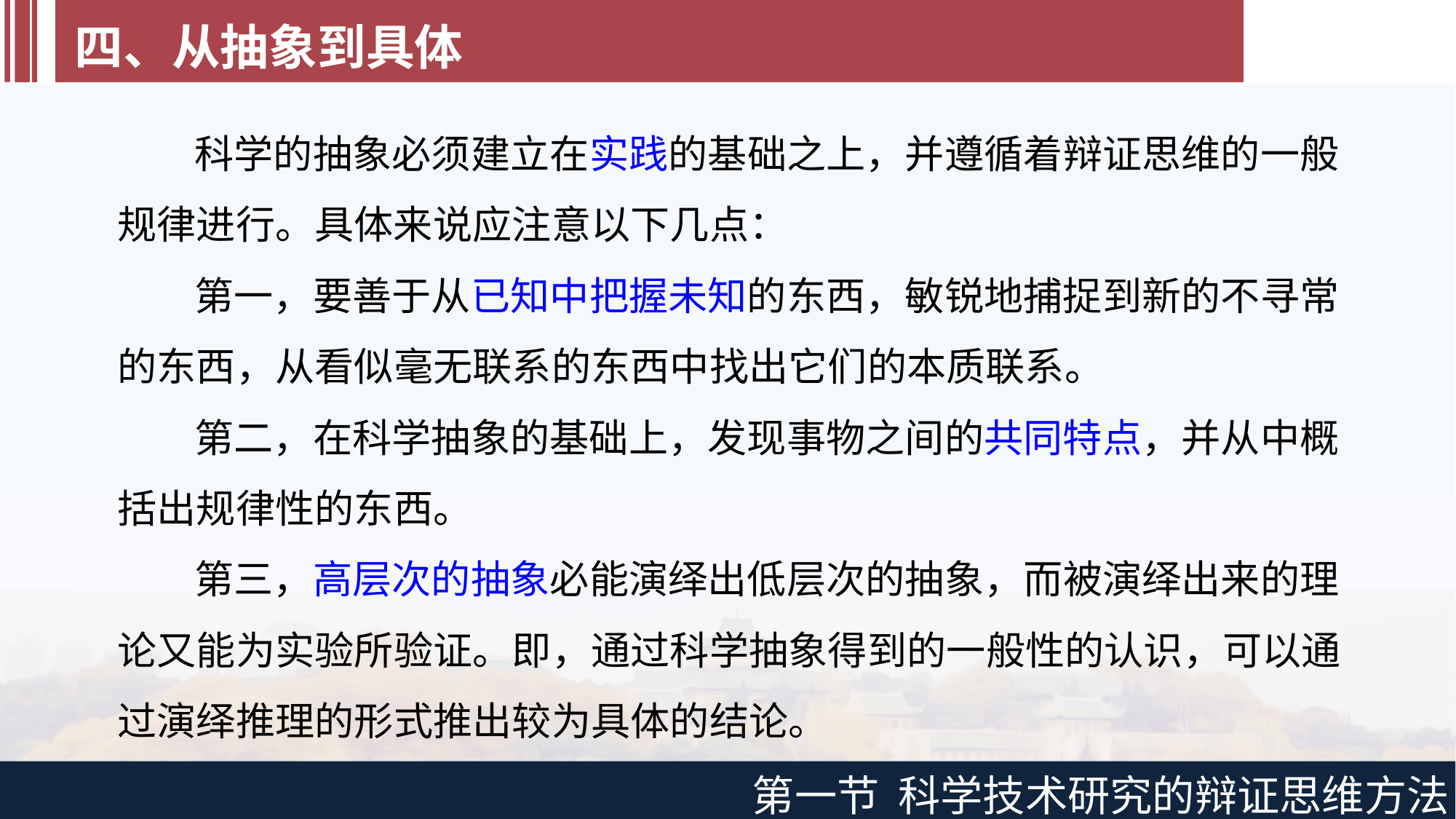

四、从抽象到具体
科学的抽象必须建立在实践的基础之上，并遵循着辩证思维的一般规律进行。具体来说应注意以下几点：
第一，要善于从已知中把握未知的东西，敏锐地捕捉到新的不寻常的东西，从看似毫无联系的东西中找出它们的本质联系。
第二，在科学抽象的基础上，发现事物之间的共同特点，并从中概括出规律性的东西。
第三，高层次的抽象必能演绎出低层次的抽象，而被演绎出来的理论又能为实验所验证。即，通过科学抽象得到的一般性的认识，可以通过演绎推理的形式推出较为具体的结论。
第一节  科学技术研究的辩证思维方法